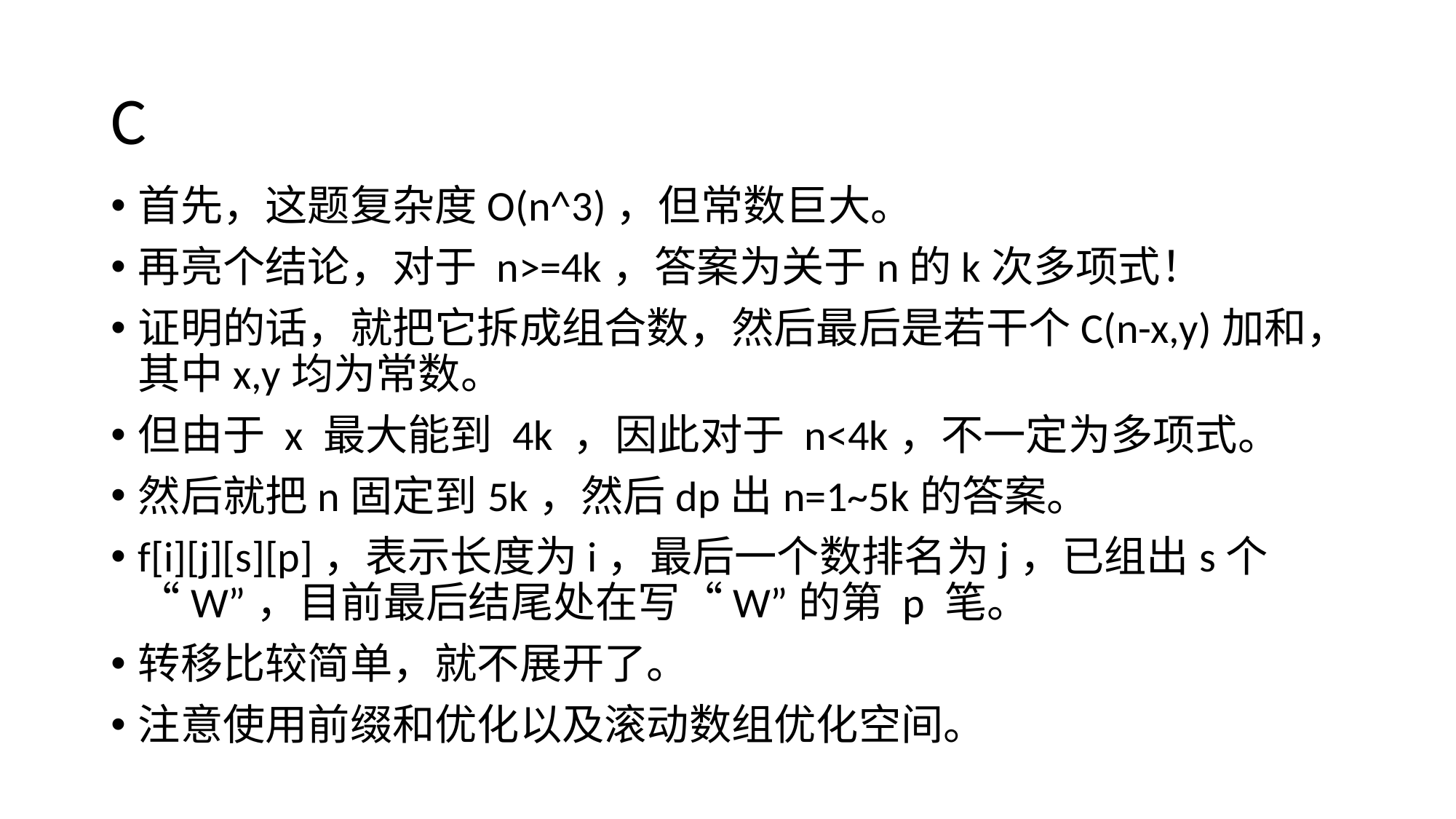

# C
首先，这题复杂度O(n^3)，但常数巨大。
再亮个结论，对于 n>=4k，答案为关于n的k次多项式！
证明的话，就把它拆成组合数，然后最后是若干个C(n-x,y)加和，其中x,y均为常数。
但由于 x 最大能到 4k ，因此对于 n<4k，不一定为多项式。
然后就把n固定到5k，然后dp出n=1~5k的答案。
f[i][j][s][p]，表示长度为i，最后一个数排名为j，已组出s个“W”，目前最后结尾处在写“W”的第 p 笔。
转移比较简单，就不展开了。
注意使用前缀和优化以及滚动数组优化空间。